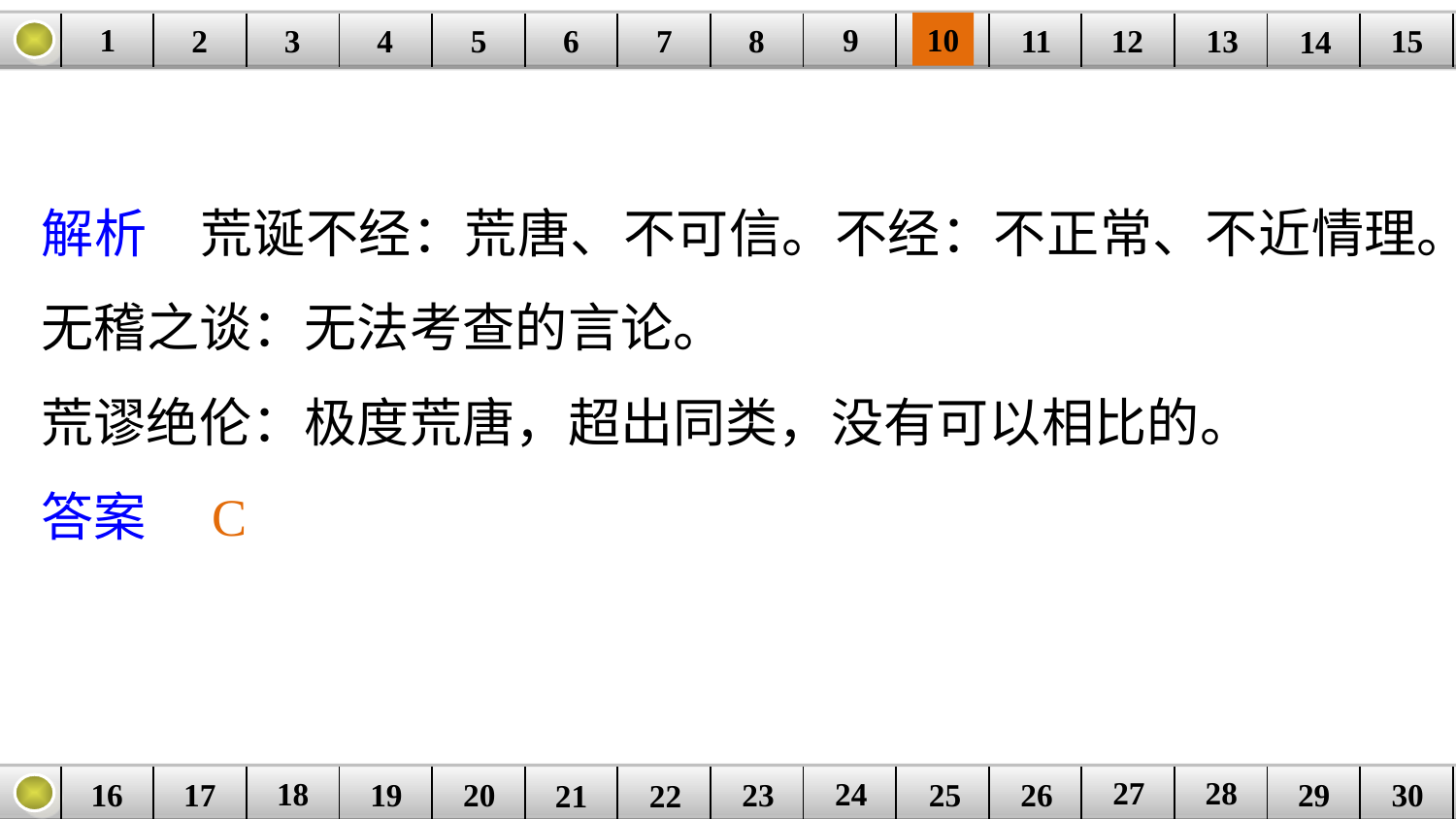

9
10
1
3
4
5
6
8
11
2
12
15
|  |  |  |  |  |  |  |  |  |  |  |  |  |  |  |
| --- | --- | --- | --- | --- | --- | --- | --- | --- | --- | --- | --- | --- | --- | --- |
7
13
14

解析　荒诞不经：荒唐、不可信。不经：不正常、不近情理。
无稽之谈：无法考查的言论。
荒谬绝伦：极度荒唐，超出同类，没有可以相比的。
答案　C

27
28
18
24
16
25
26
30
|  |  |  |  |  |  |  |  |  |  |  |  |  |  |  |
| --- | --- | --- | --- | --- | --- | --- | --- | --- | --- | --- | --- | --- | --- | --- |
23
17
19
20
29
21
22